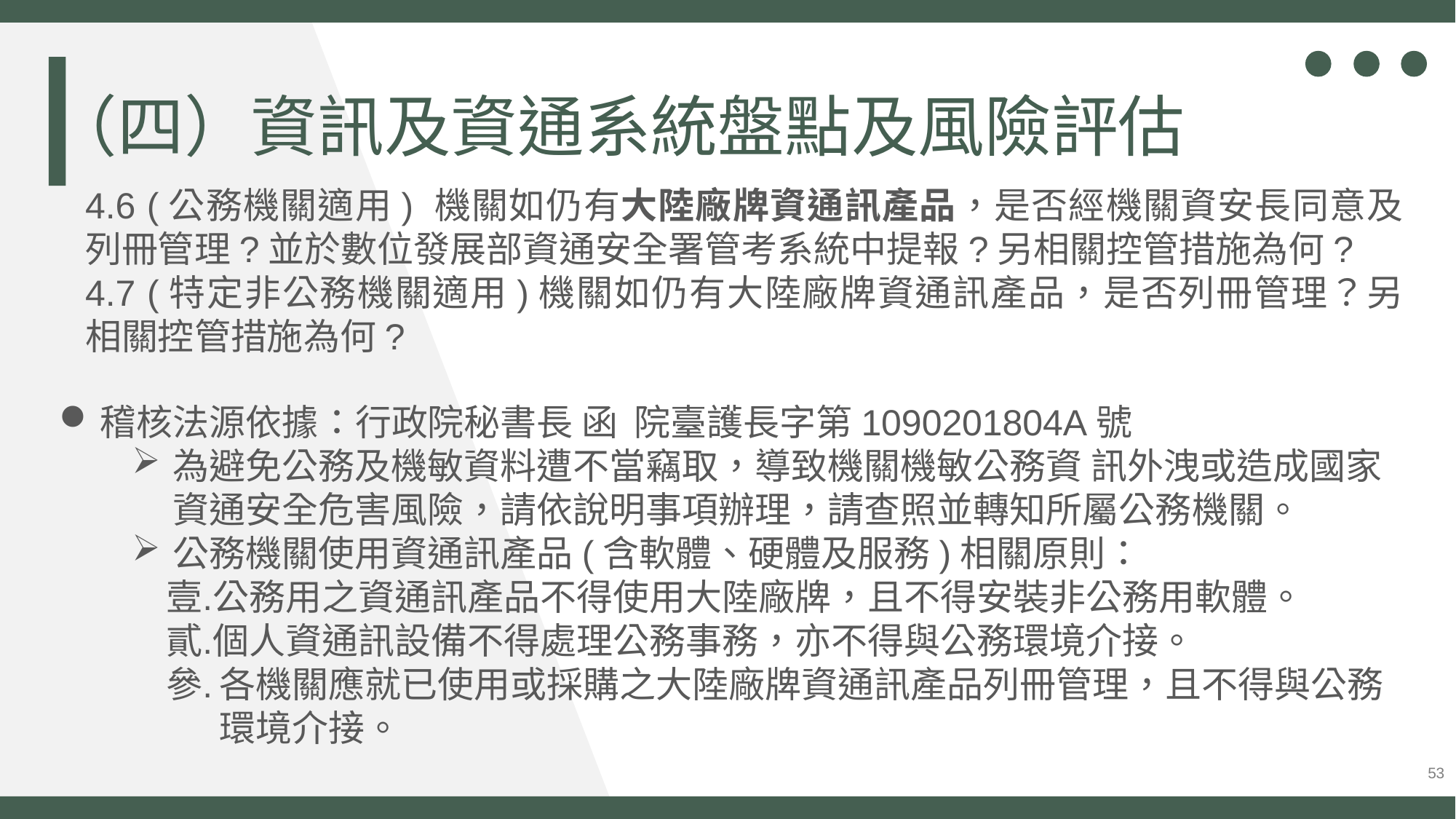

（四）資訊及資通系統盤點及風險評估
4.6 (公務機關適用) 機關如仍有大陸廠牌資通訊產品，是否經機關資安長同意及
列冊管理?並於數位發展部資通安全署管考系統中提報?另相關控管措施為何?
4.7 (特定非公務機關適用)機關如仍有大陸廠牌資通訊產品，是否列冊管理？另
相關控管措施為何?
稽核法源依據：行政院秘書長 函  院臺護長字第1090201804A號
為避免公務及機敏資料遭不當竊取，導致機關機敏公務資 訊外洩或造成國家
資通安全危害風險，請依說明事項辦理，請查照並轉知所屬公務機關。
公務機關使用資通訊產品(含軟體、硬體及服務)相關原則：
公務用之資通訊產品不得使用大陸廠牌，且不得安裝非公務用軟體。
個人資通訊設備不得處理公務事務，亦不得與公務環境介接。
各機關應就已使用或採購之大陸廠牌資通訊產品列冊管理，且不得與公務
環境介接。
53